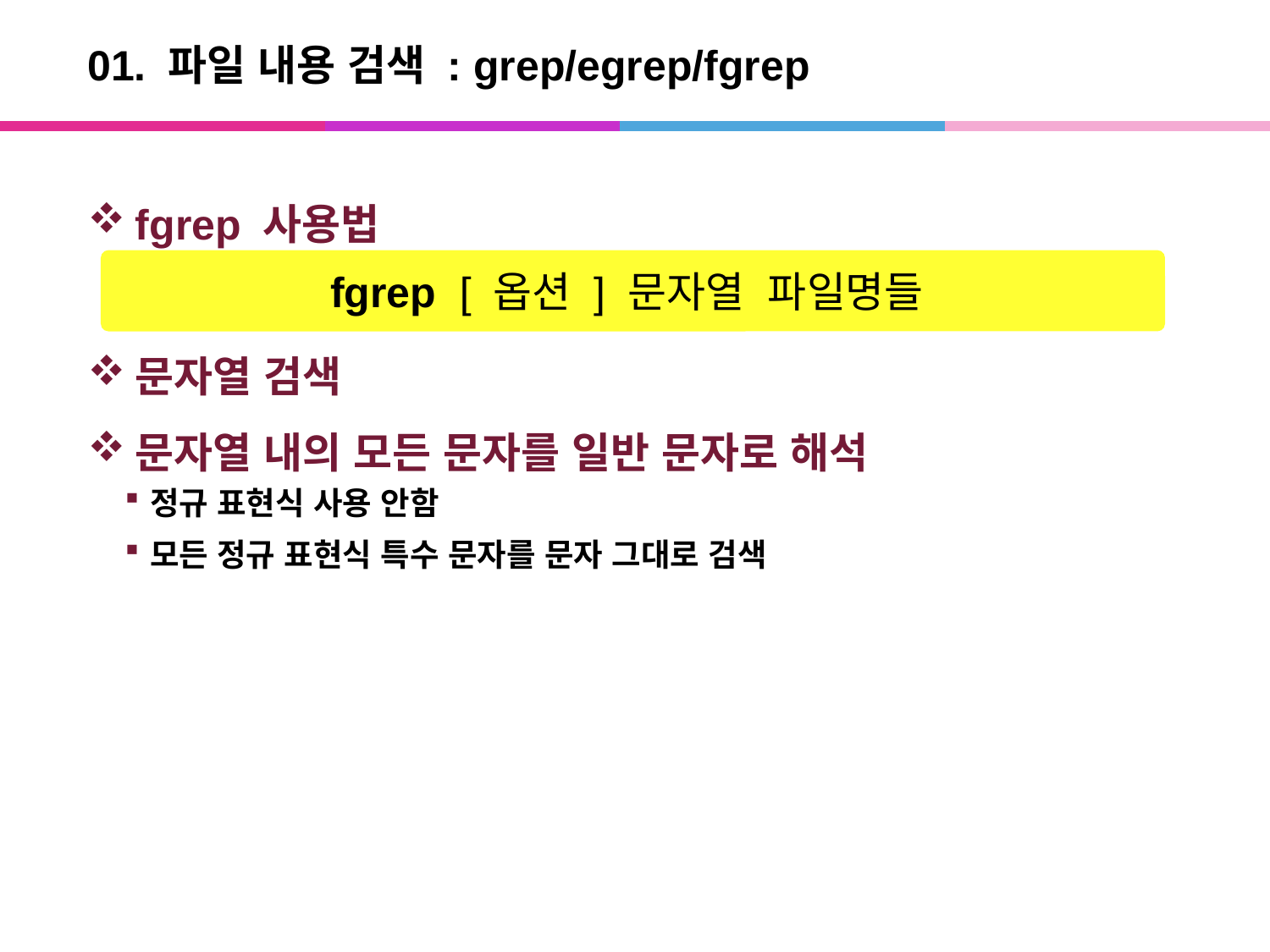

# 01. 파일 내용 검색 : grep/egrep/fgrep
fgrep 사용법

문자열 검색
문자열 내의 모든 문자를 일반 문자로 해석
정규 표현식 사용 안함
모든 정규 표현식 특수 문자를 문자 그대로 검색

fgrep  [ 옵션 ] 문자열  파일명들